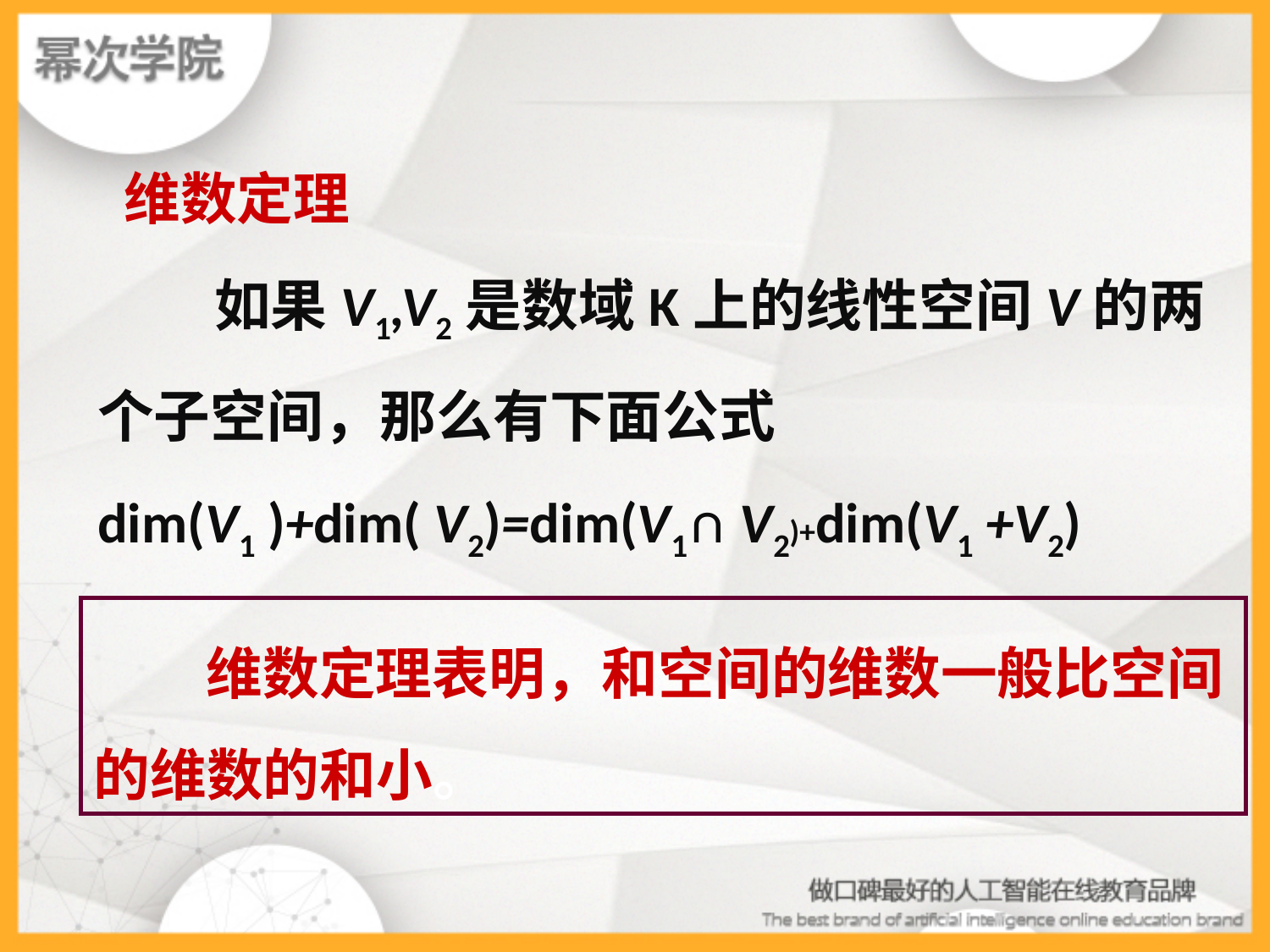

维数定理
        如果V1,V2是数域K上的线性空间V的两个子空间，那么有下面公式
dim(V1 )+dim( V2)=dim(V1∩ V2)+dim(V1 +V2)
         维数定理表明，和空间的维数一般比空间的维数的和小。